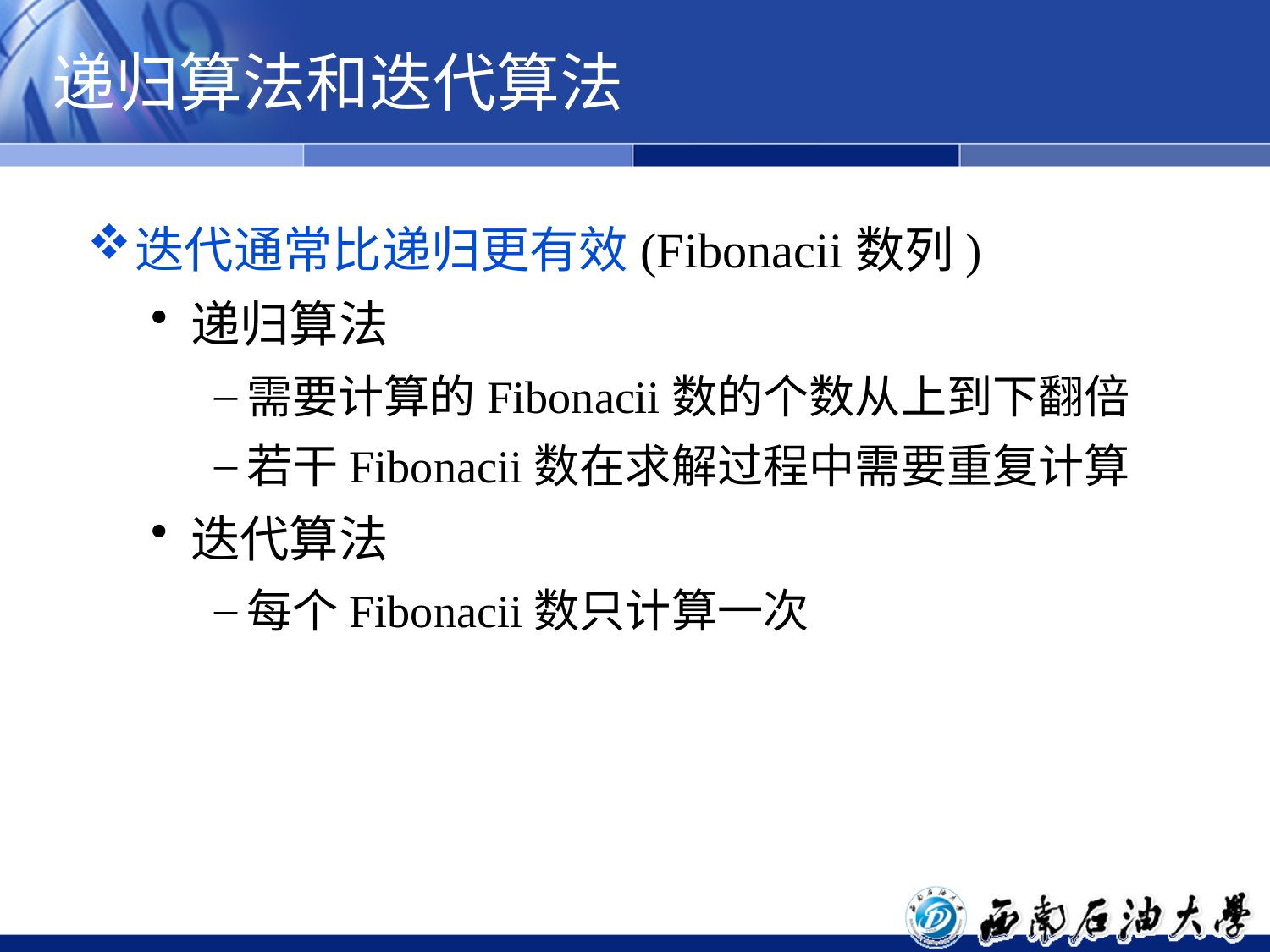

# 递归算法和迭代算法
迭代通常比递归更有效(Fibonacii数列)
递归算法
需要计算的Fibonacii数的个数从上到下翻倍
若干Fibonacii数在求解过程中需要重复计算
迭代算法
每个Fibonacii数只计算一次